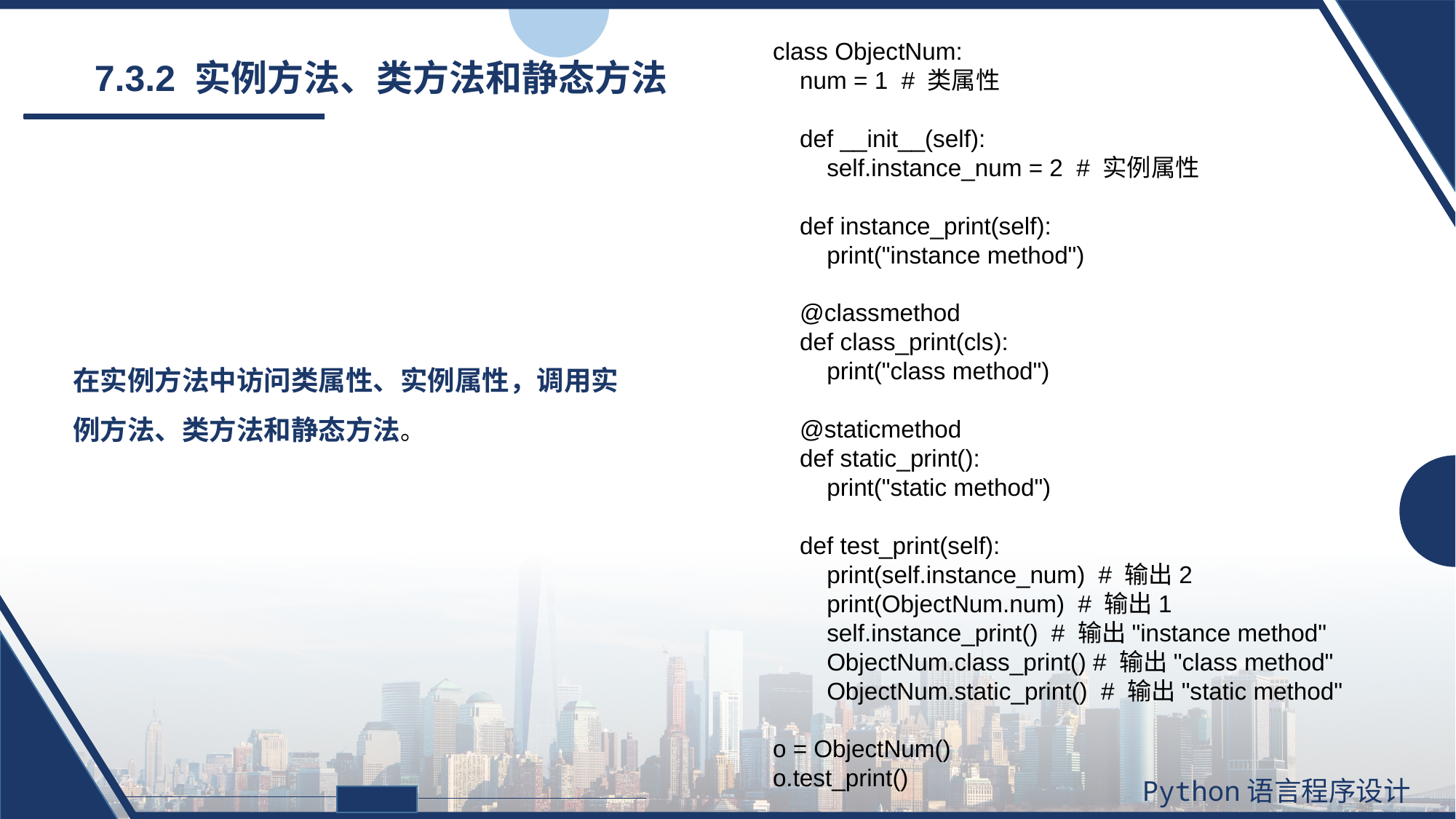

class ObjectNum:
    num = 1  # 类属性

    def __init__(self):
        self.instance_num = 2  # 实例属性

    def instance_print(self):
        print("instance method")

    @classmethod
    def class_print(cls):
        print("class method")

    @staticmethod
    def static_print():
        print("static method")

    def test_print(self):
        print(self.instance_num)  # 输出2
        print(ObjectNum.num)  # 输出1
        self.instance_print()  # 输出"instance method"
        ObjectNum.class_print() # 输出"class method"
        ObjectNum.static_print()  # 输出"static method"

o = ObjectNum()
o.test_print()
# 7.3.2 实例方法、类方法和静态方法
在实例方法中访问类属性、实例属性，调用实例方法、类方法和静态方法。